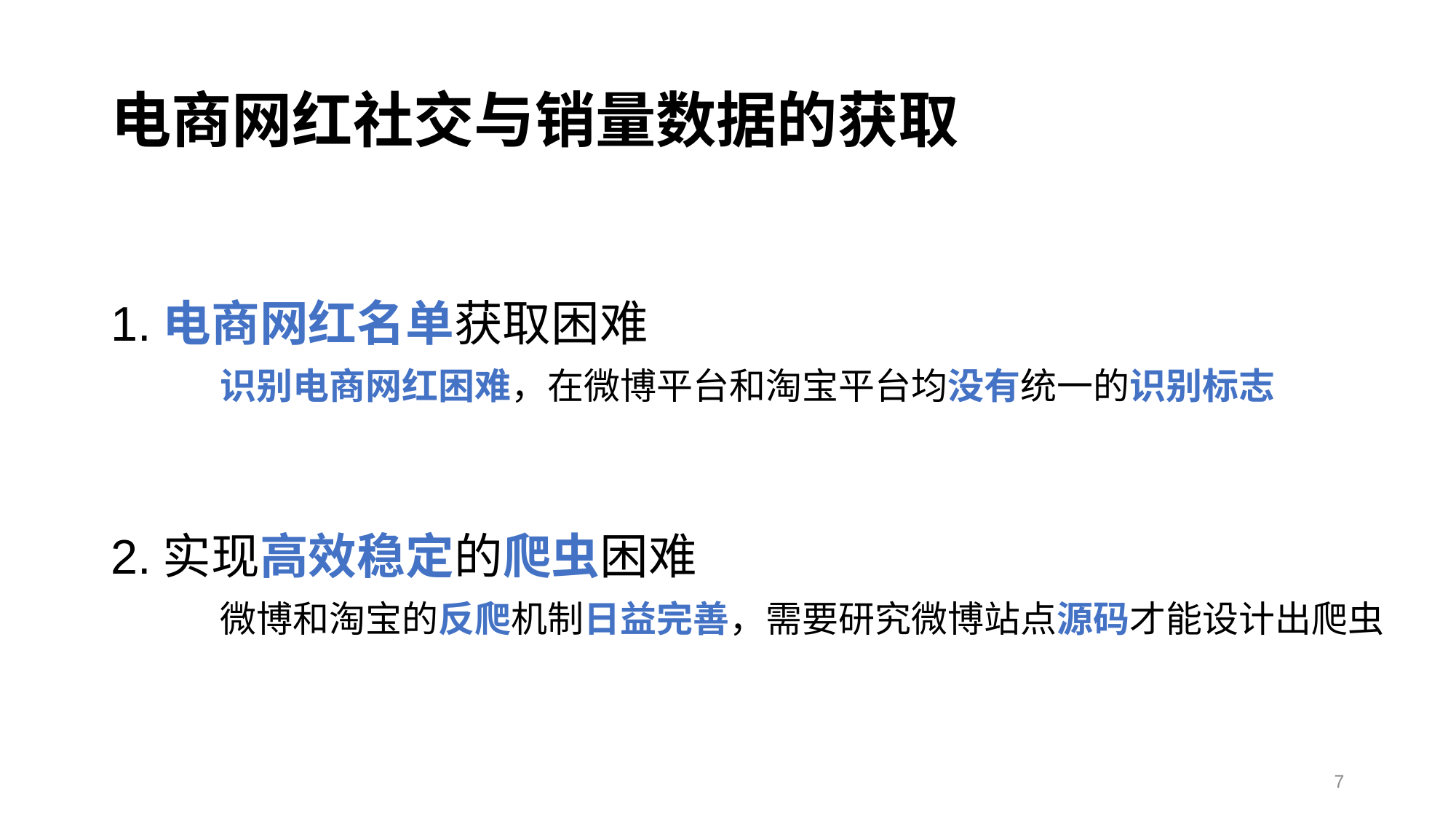

# 电商网红社交与销量数据的获取

1.电商网红名单获取困难
	识别电商网红困难，在微博平台和淘宝平台均没有统一的识别标志

2.实现高效稳定的爬虫困难
	微博和淘宝的反爬机制日益完善，需要研究微博站点源码才能设计出爬虫
7